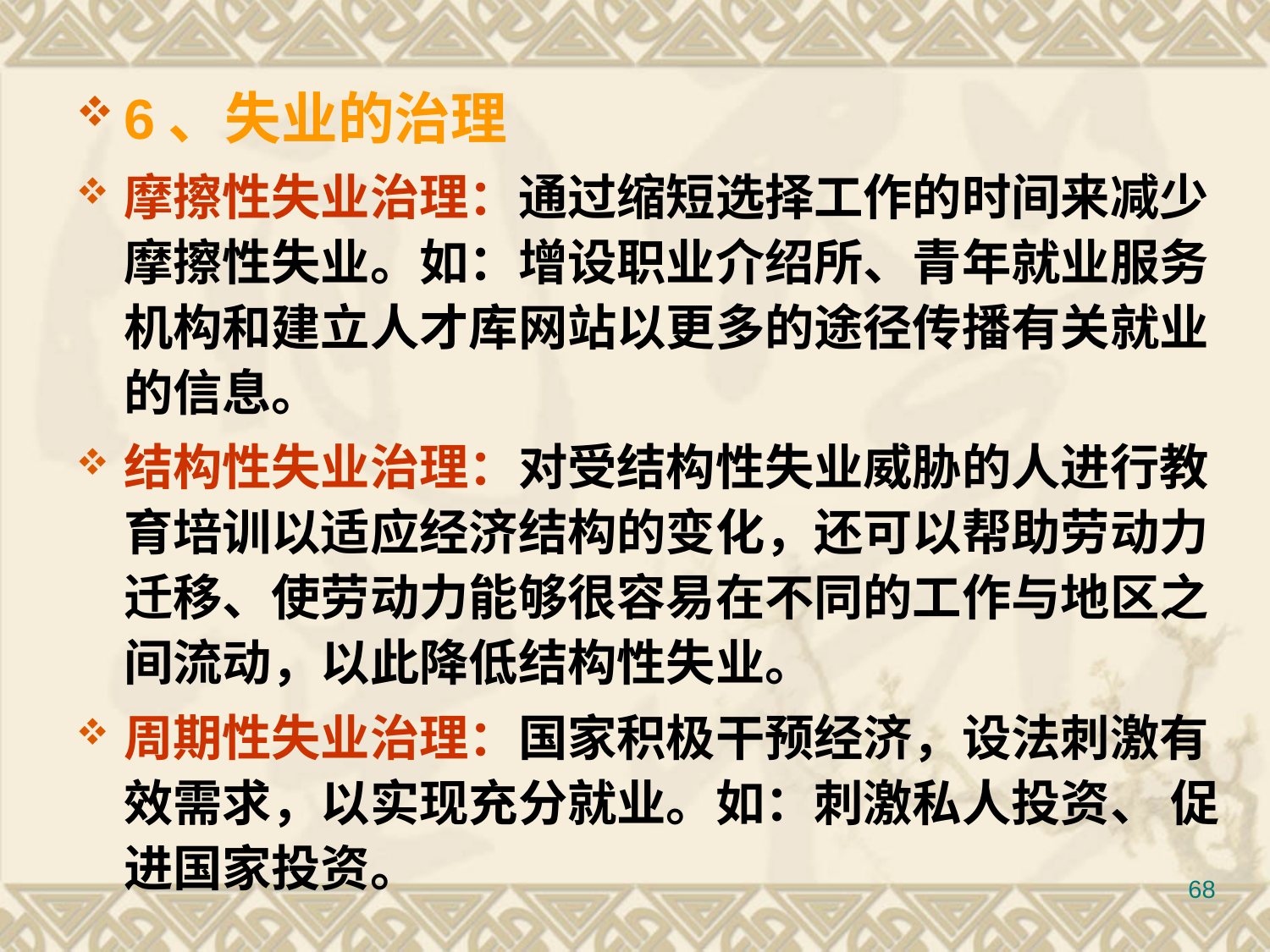

6、失业的治理
摩擦性失业治理：通过缩短选择工作的时间来减少摩擦性失业。如：增设职业介绍所、青年就业服务机构和建立人才库网站以更多的途径传播有关就业的信息。
结构性失业治理：对受结构性失业威胁的人进行教育培训以适应经济结构的变化，还可以帮助劳动力迁移、使劳动力能够很容易在不同的工作与地区之间流动，以此降低结构性失业。
周期性失业治理：国家积极干预经济，设法刺激有效需求，以实现充分就业。如：刺激私人投资、 促进国家投资。

#
68